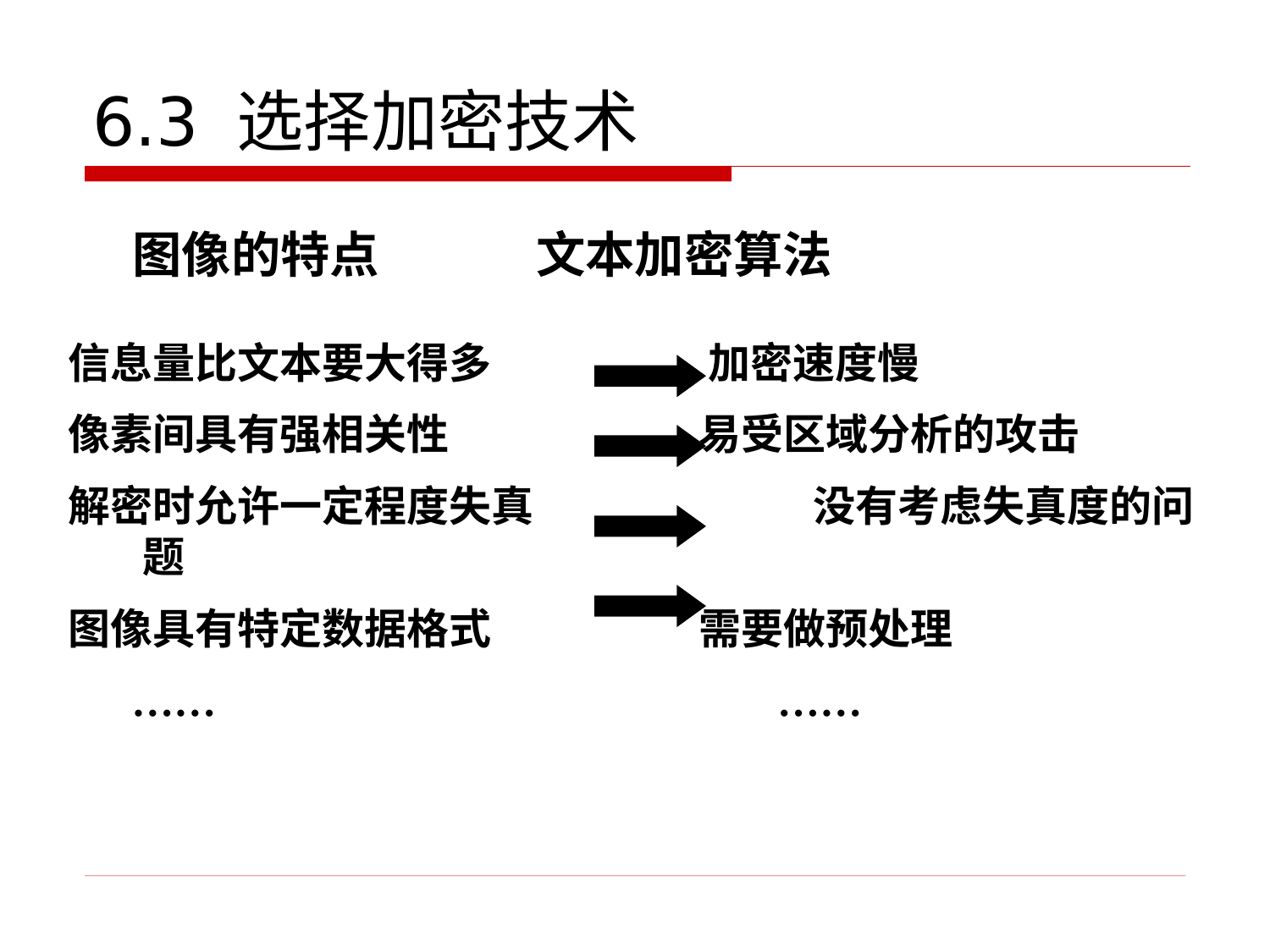

# 6.3 选择加密技术
       图像的特点              文本加密算法

信息量比文本要大得多		      加密速度慢
像素间具有强相关性		     易受区域分析的攻击
解密时允许一定程度失真  	                 没有考虑失真度的问题
图像具有特定数据格式		     需要做预处理
      ……                                                     ……